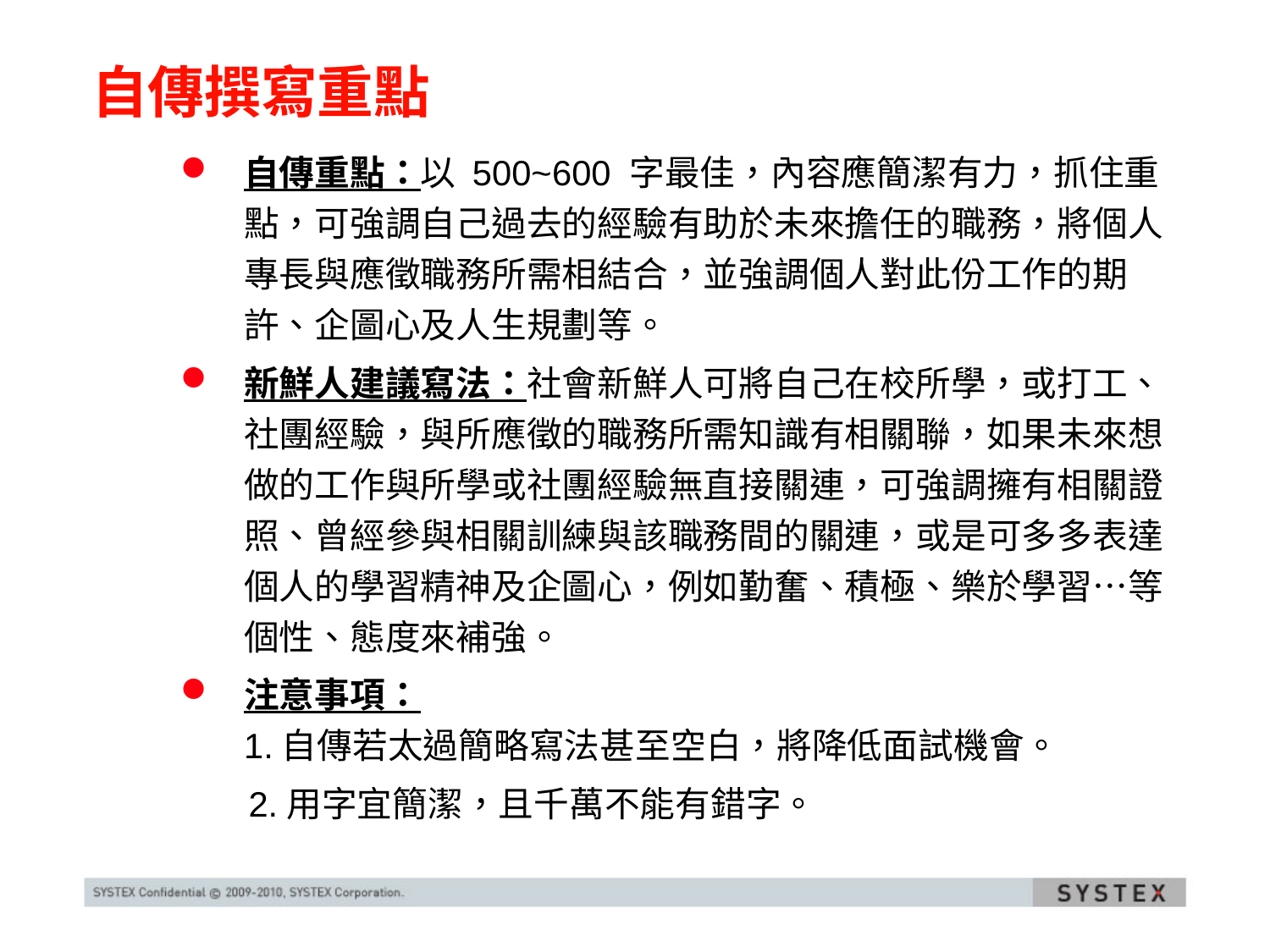

# 自傳撰寫重點
自傳重點：以 500~600 字最佳，內容應簡潔有力，抓住重點，可強調自己過去的經驗有助於未來擔任的職務，將個人專長與應徵職務所需相結合，並強調個人對此份工作的期許、企圖心及人生規劃等。
新鮮人建議寫法：社會新鮮人可將自己在校所學，或打工、社團經驗，與所應徵的職務所需知識有相關聯，如果未來想做的工作與所學或社團經驗無直接關連，可強調擁有相關證照、曾經參與相關訓練與該職務間的關連，或是可多多表達個人的學習精神及企圖心，例如勤奮、積極、樂於學習…等個性、態度來補強。
注意事項：
1.自傳若太過簡略寫法甚至空白，將降低面試機會。
       2.用字宜簡潔，且千萬不能有錯字。